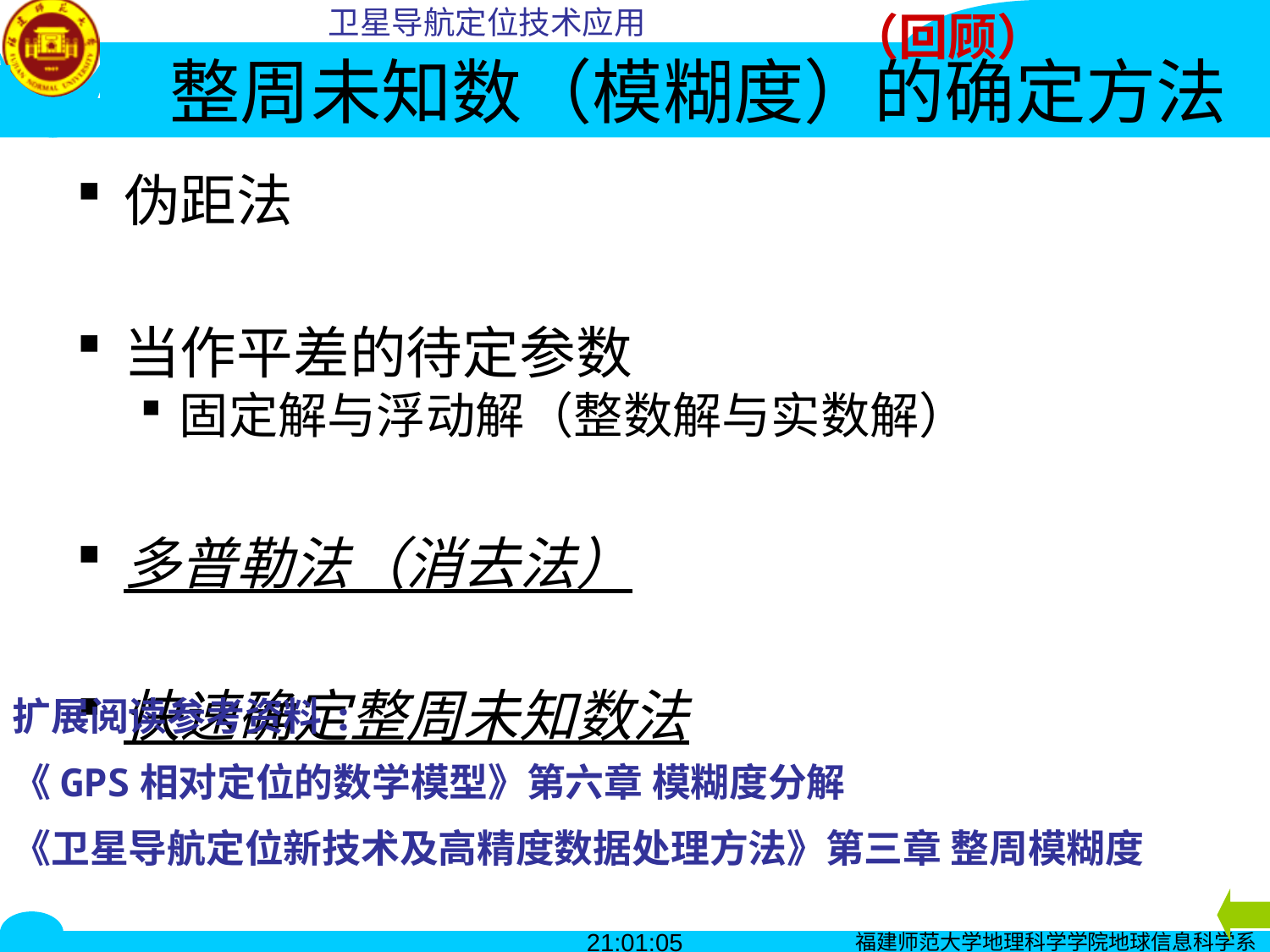

（回顾）
# 整周未知数（模糊度）的确定方法
伪距法

当作平差的待定参数
固定解与浮动解（整数解与实数解）

多普勒法（消去法）

快速确定整周未知数法

扩展阅读参考资料:
《GPS相对定位的数学模型》第六章 模糊度分解
《卫星导航定位新技术及高精度数据处理方法》第三章 整周模糊度

21:01:05